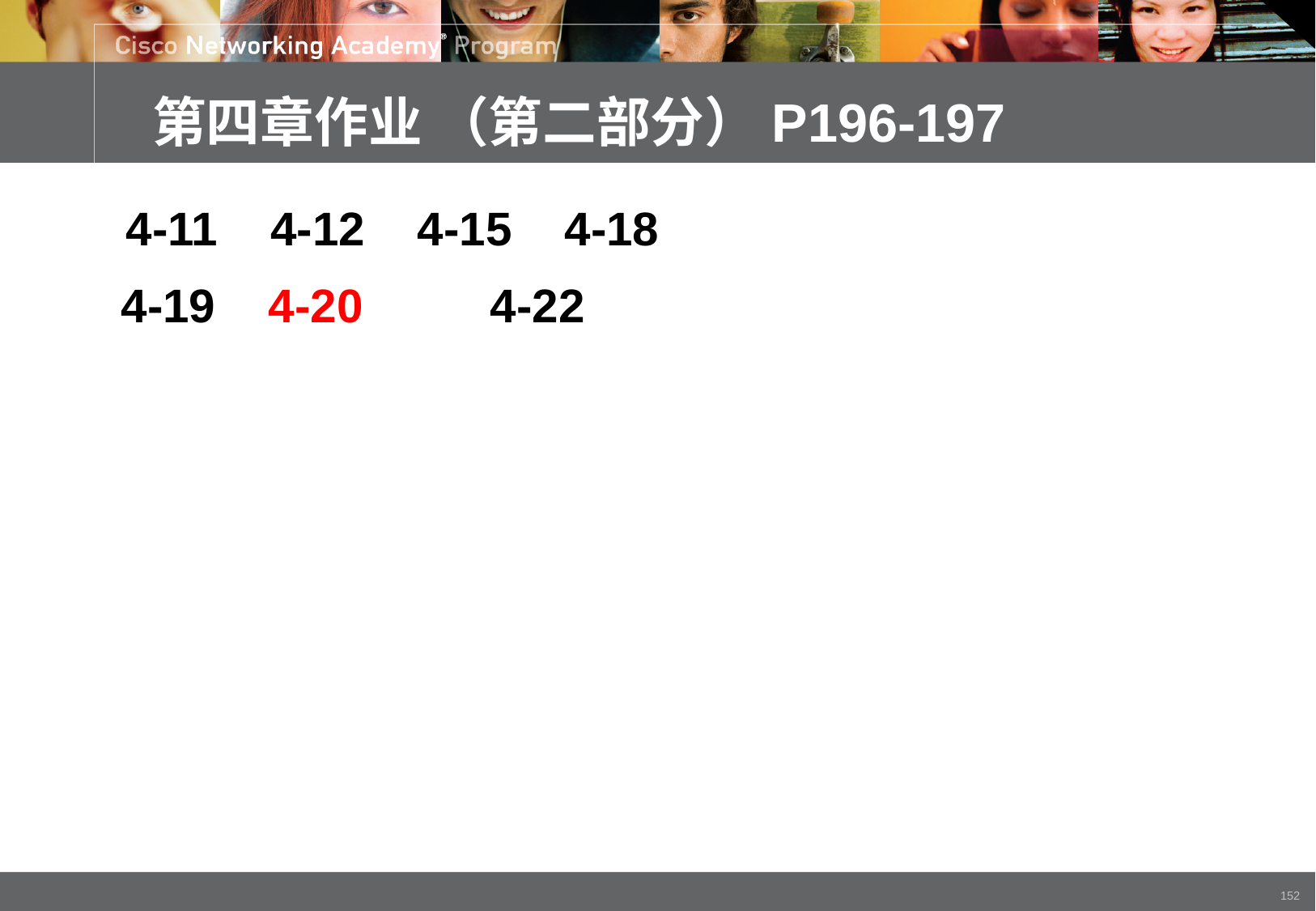

# 第四章作业 （第二部分）P196-197
	4-11    4-12    4-15    4-18
  4-19    4-20 	4-22